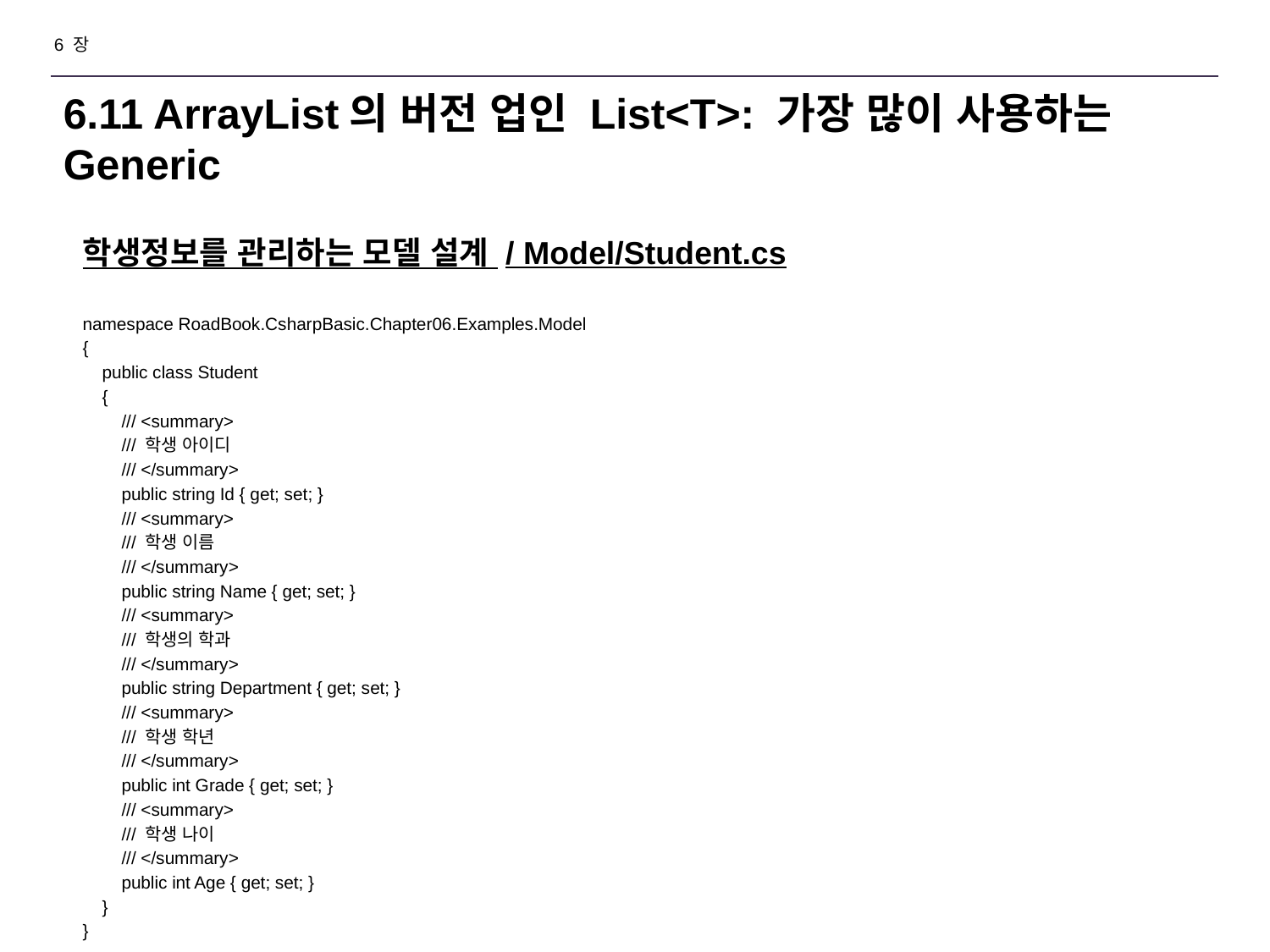

6 장
# 6.11 ArrayList의 버전 업인 List<T>: 가장 많이 사용하는 Generic
학생정보를 관리하는 모델 설계 / Model/Student.cs
namespace RoadBook.CsharpBasic.Chapter06.Examples.Model
{
    public class Student
    {
        /// <summary>
        /// 학생 아이디
        /// </summary>
        public string Id { get; set; }
        /// <summary>
        /// 학생 이름
        /// </summary>
        public string Name { get; set; }
        /// <summary>
        /// 학생의 학과
        /// </summary>
        public string Department { get; set; }
        /// <summary>
        /// 학생 학년
        /// </summary>
        public int Grade { get; set; }
        /// <summary>
        /// 학생 나이
        /// </summary>
        public int Age { get; set; }
    }
}